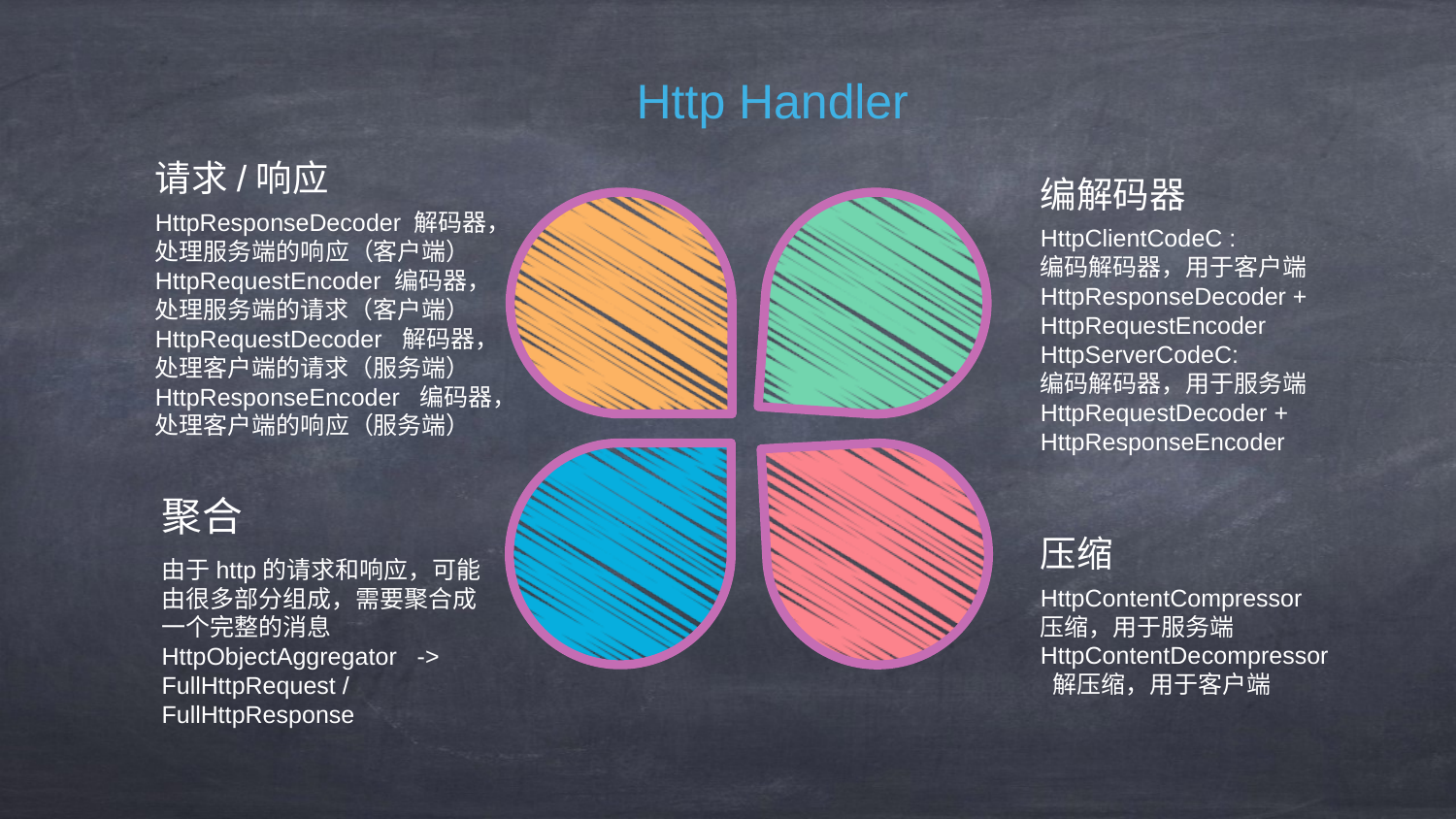

Http Handler
请求/响应
HttpResponseDecoder 解码器，
处理服务端的响应（客户端）
HttpRequestEncoder 编码器，
处理服务端的请求（客户端）
HttpRequestDecoder  解码器，
处理客户端的请求（服务端）
HttpResponseEncoder  编码器，
处理客户端的响应（服务端）
编解码器
HttpClientCodeC :
编码解码器，用于客户端 HttpResponseDecoder + HttpRequestEncoder
HttpServerCodeC:
编码解码器，用于服务端 HttpRequestDecoder + HttpResponseEncoder

聚合
由于http的请求和响应，可能由很多部分组成，需要聚合成一个完整的消息
HttpObjectAggregator   ->  FullHttpRequest / FullHttpResponse
压缩
HttpContentCompressor   压缩，用于服务端
HttpContentDecompressor   解压缩，用于客户端